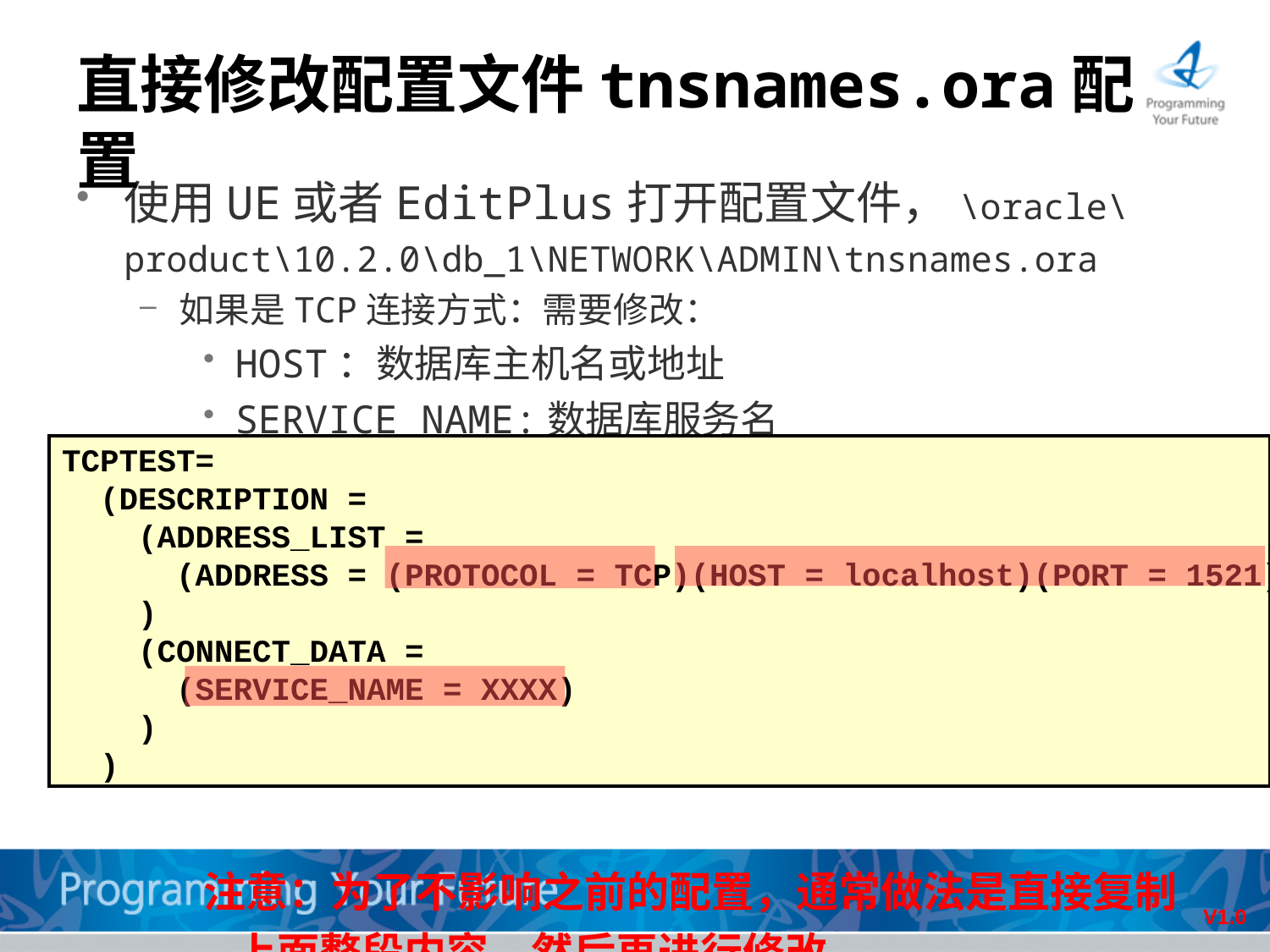

# 直接修改配置文件tnsnames.ora配置
使用UE或者EditPlus打开配置文件，\oracle\product\10.2.0\db_1\NETWORK\ADMIN\tnsnames.ora
如果是TCP连接方式：需要修改：
HOST：数据库主机名或地址
SERVICE_NAME:数据库服务名

注意：为了不影响之前的配置，通常做法是直接复制上面整段内容，然后再进行修改。

TCPTEST=
  (DESCRIPTION =
    (ADDRESS_LIST =
      (ADDRESS = (PROTOCOL = TCP)(HOST = localhost)(PORT = 1521))
    )
    (CONNECT_DATA =
      (SERVICE_NAME = XXXX)
    )
  )